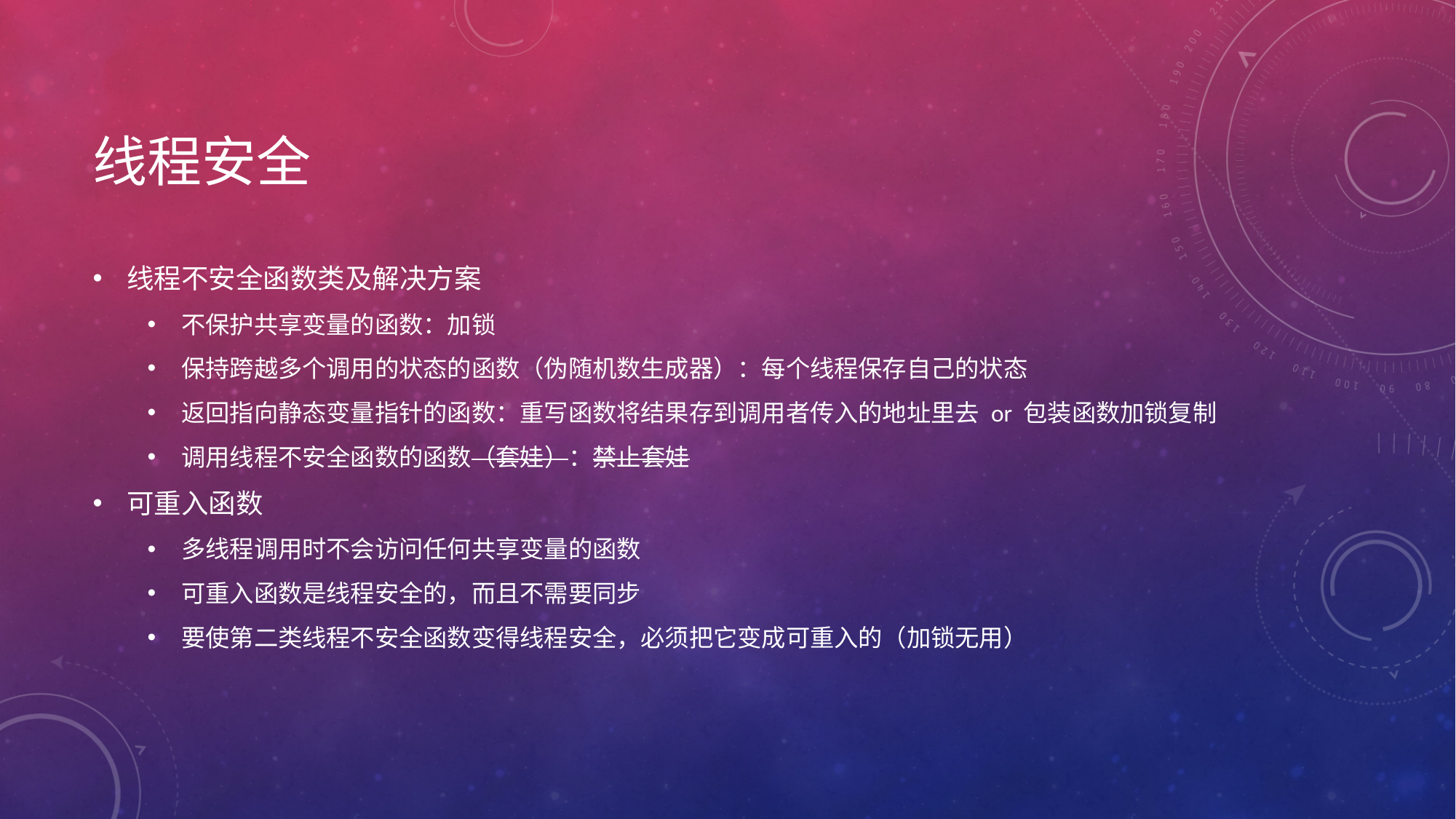

# 线程安全
线程不安全函数类及解决方案
不保护共享变量的函数：加锁
保持跨越多个调用的状态的函数（伪随机数生成器）：每个线程保存自己的状态
返回指向静态变量指针的函数：重写函数将结果存到调用者传入的地址里去 or 包装函数加锁复制
调用线程不安全函数的函数（套娃）：禁止套娃
可重入函数
多线程调用时不会访问任何共享变量的函数
可重入函数是线程安全的，而且不需要同步
要使第二类线程不安全函数变得线程安全，必须把它变成可重入的（加锁无用）